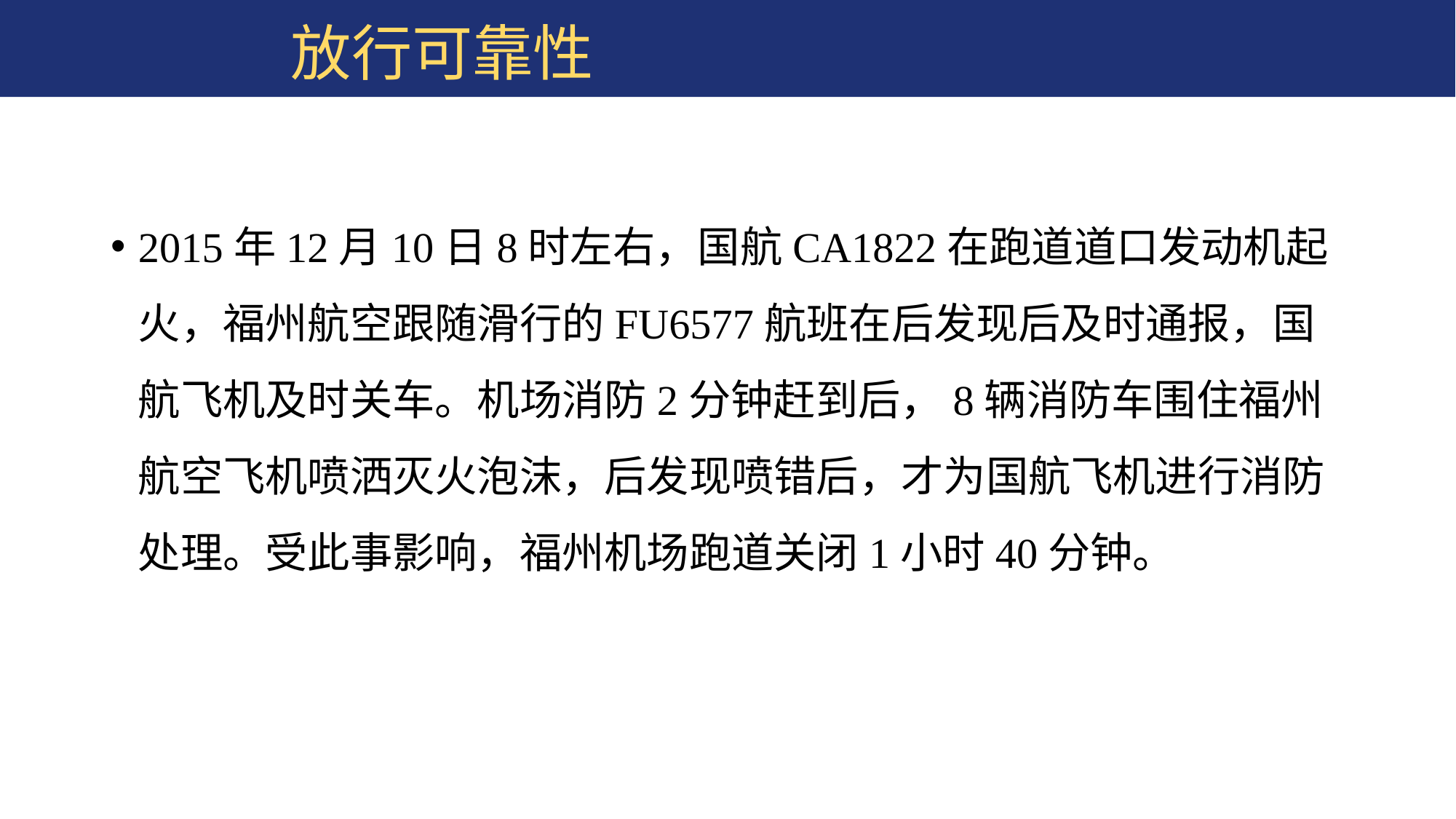

# 放行可靠性
2015年12月10日8时左右，国航CA1822在跑道道口发动机起火，福州航空跟随滑行的FU6577航班在后发现后及时通报，国航飞机及时关车。机场消防2分钟赶到后，8辆消防车围住福州航空飞机喷洒灭火泡沫，后发现喷错后，才为国航飞机进行消防处理。受此事影响，福州机场跑道关闭1小时40分钟。